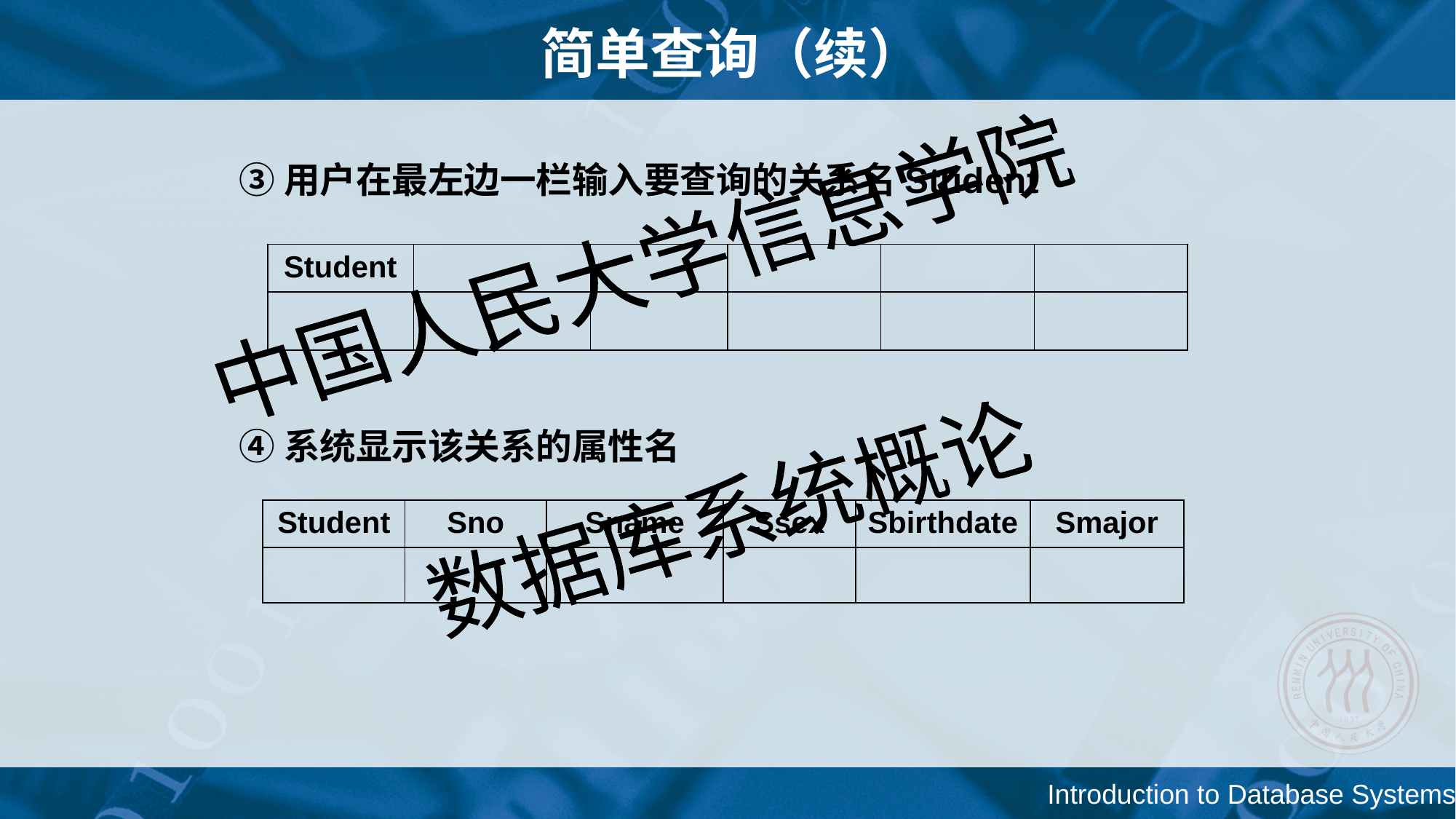

# 简单查询（续）
③用户在最左边一栏输入要查询的关系名Student

④系统显示该关系的属性名

| Student |  |  |  |  |  |
| --- | --- | --- | --- | --- | --- |
|  |  |  |  |  |  |

| Student | Sno | Sname | Ssex | Sbirthdate | Smajor |
| --- | --- | --- | --- | --- | --- |
|  |  |  |  |  |  |